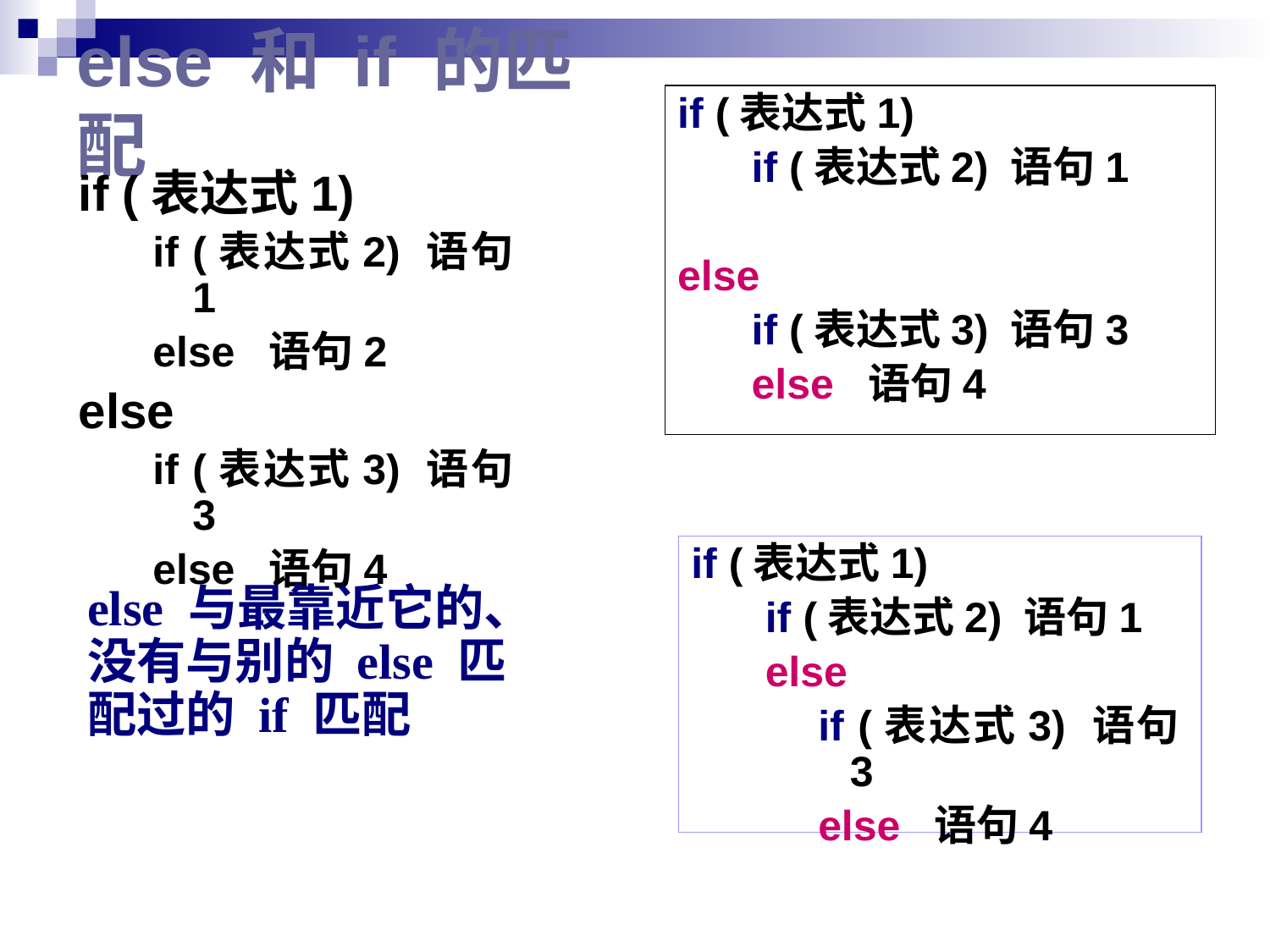

# else 和 if 的匹配
if (表达式1)
if (表达式2) 语句1

else
if (表达式3) 语句3
else  语句4
if (表达式1)
if (表达式2) 语句1
else  语句2
else
if (表达式3) 语句3
else  语句4
if (表达式1)
if (表达式2) 语句1
else
if (表达式3) 语句3
else  语句4
else 与最靠近它的、没有与别的 else 匹配过的 if 匹配